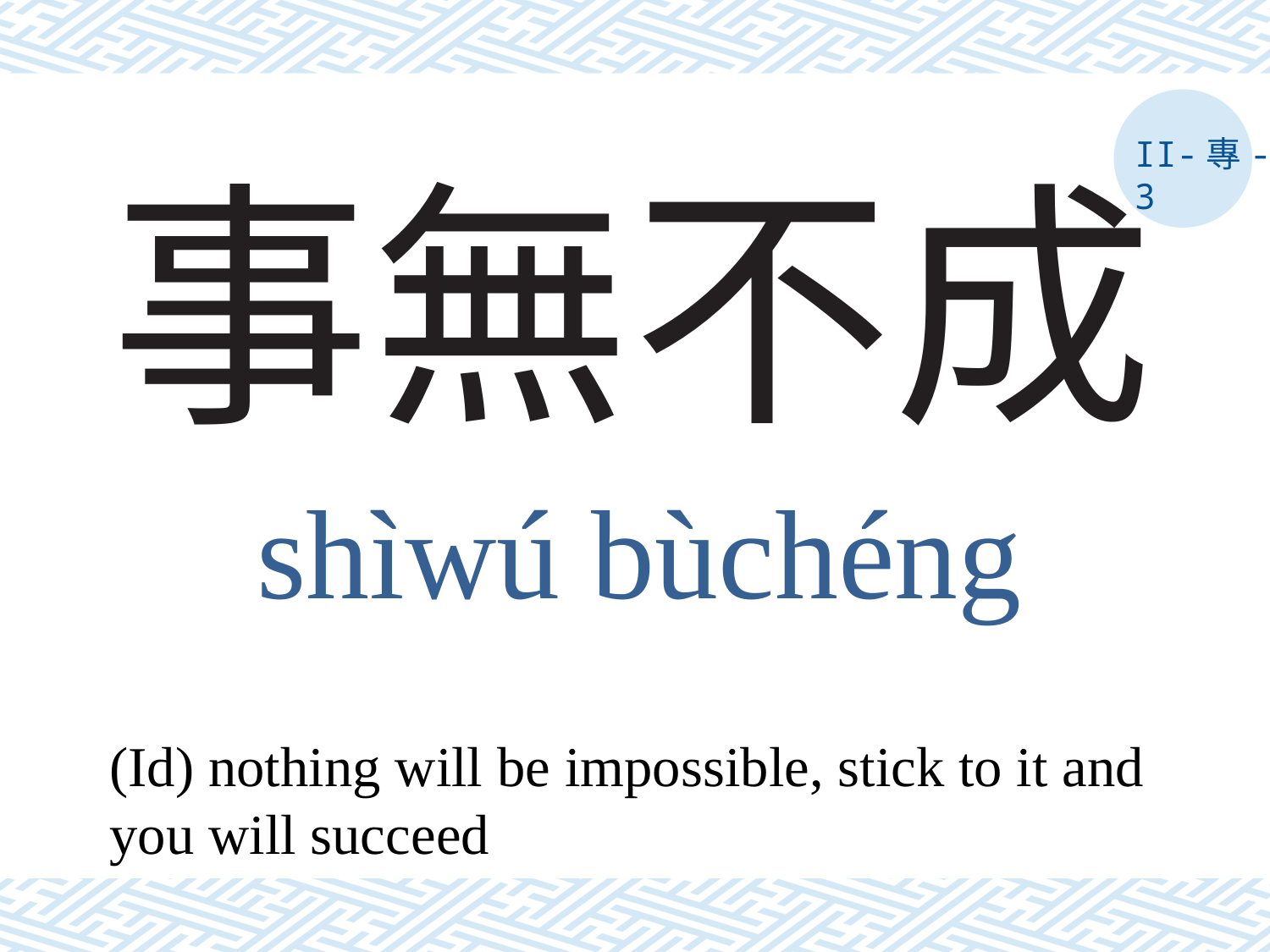

II-專-3

# 事無不成
shìwú bùchéng
(Id) nothing will be impossible, stick to it and you will succeed